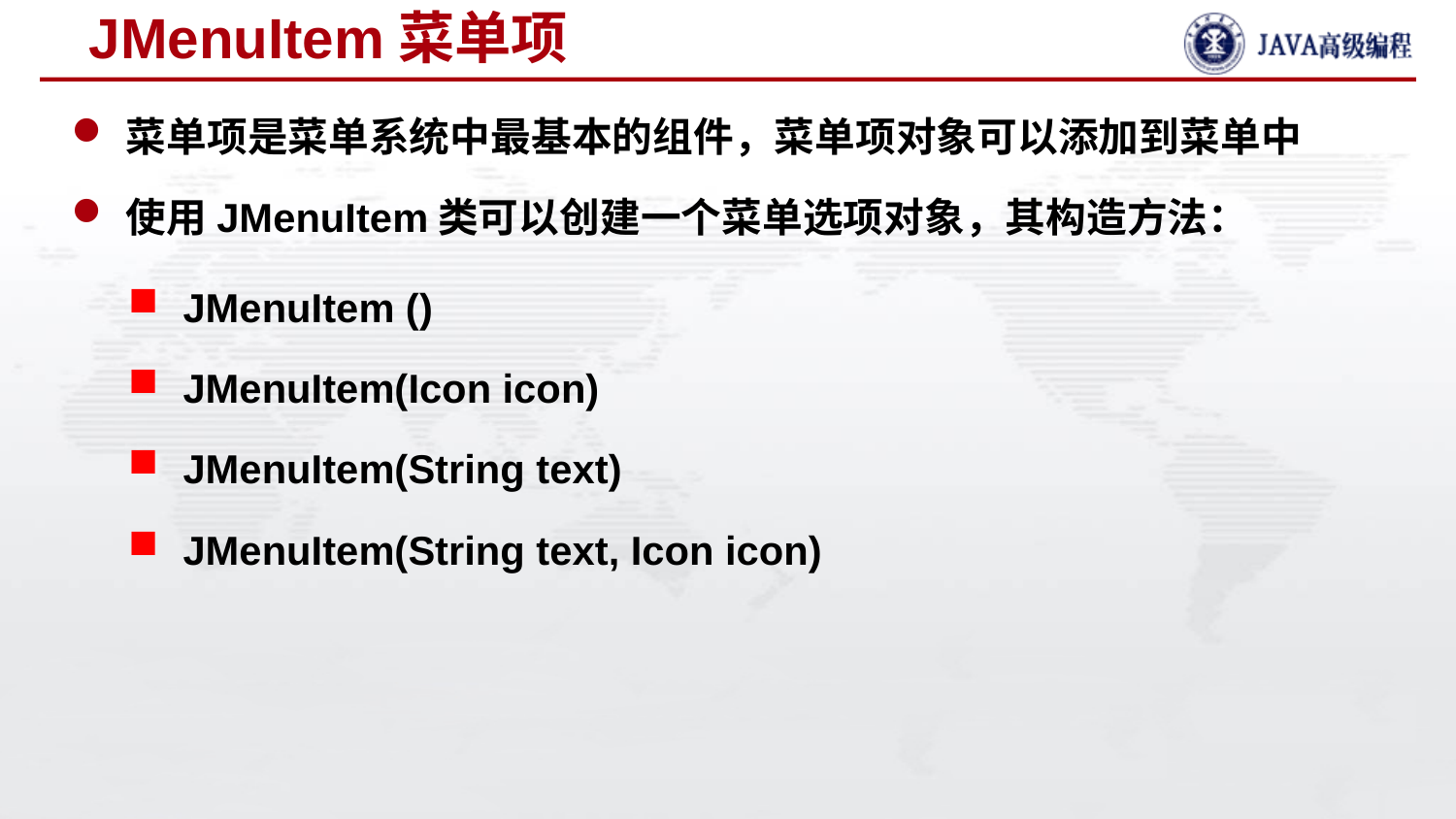

# JMenuItem菜单项
菜单项是菜单系统中最基本的组件，菜单项对象可以添加到菜单中
使用JMenuItem类可以创建一个菜单选项对象，其构造方法：

JMenuItem ()
JMenuItem(Icon icon)
JMenuItem(String text)
JMenuItem(String text, Icon icon)